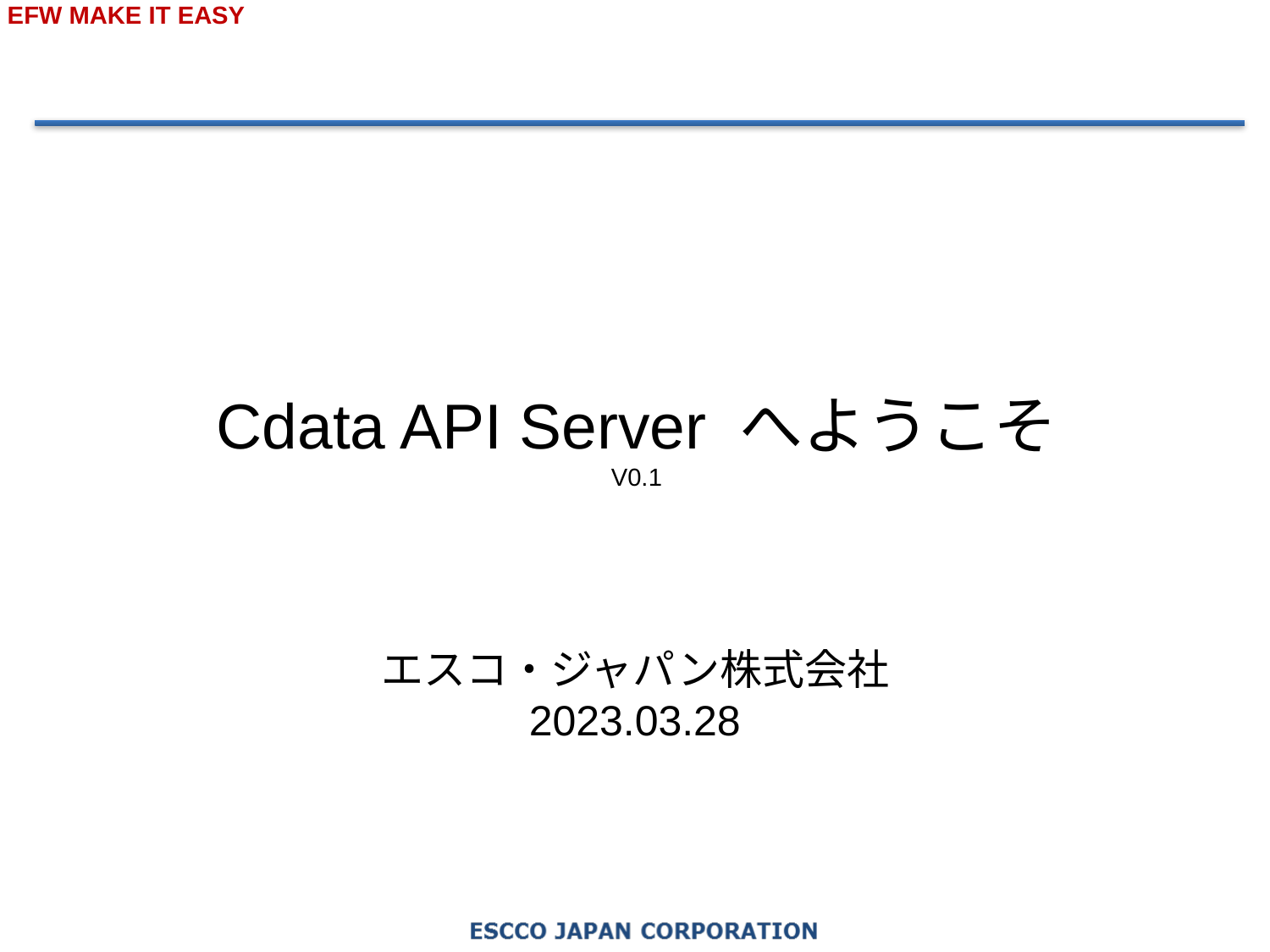

Cdata API Server へようこそ
V0.1
エスコ・ジャパン株式会社
2023.03.28